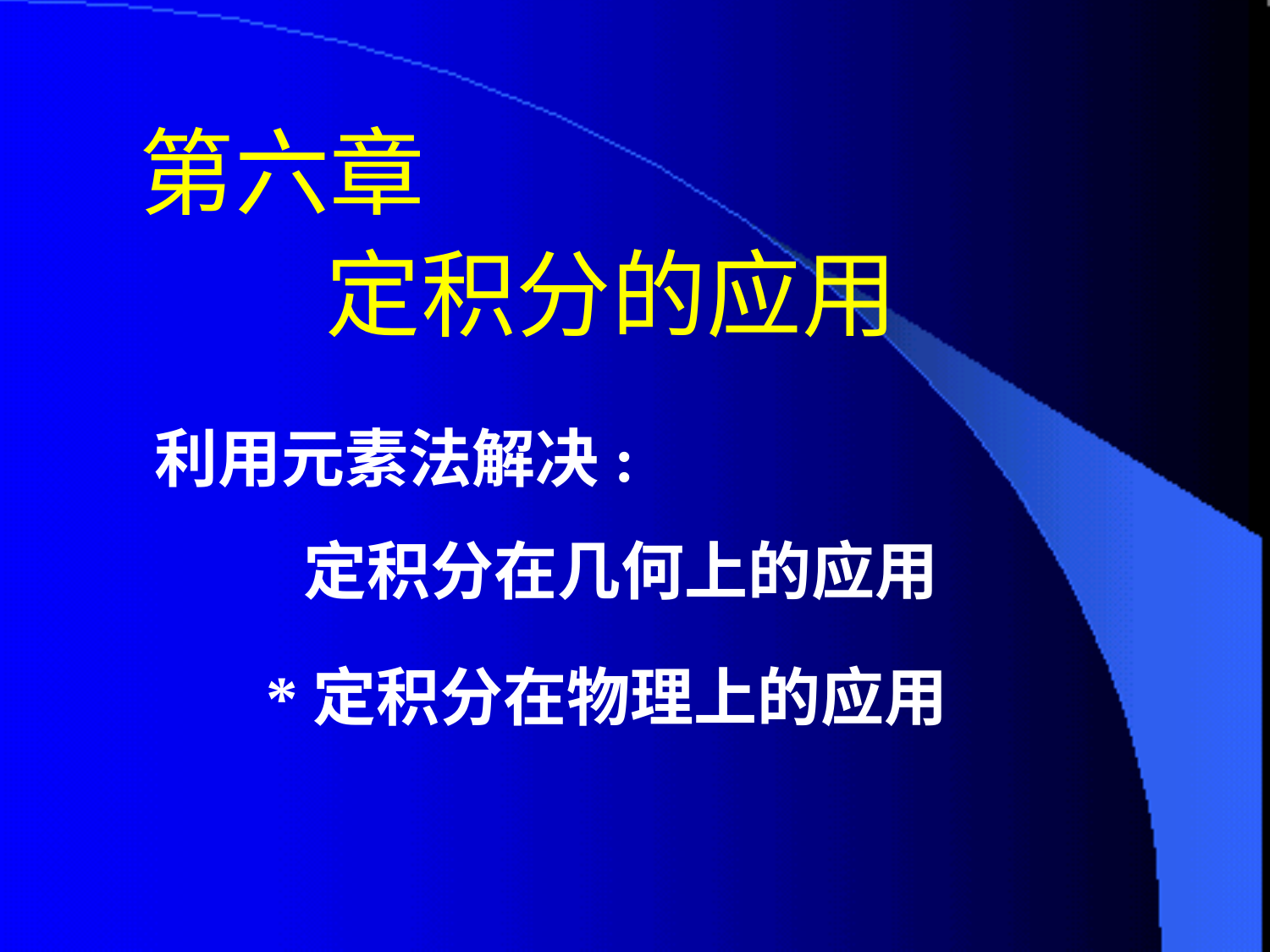

# 第六章
定积分的应用
利用元素法解决:
定积分在几何上的应用
*定积分在物理上的应用